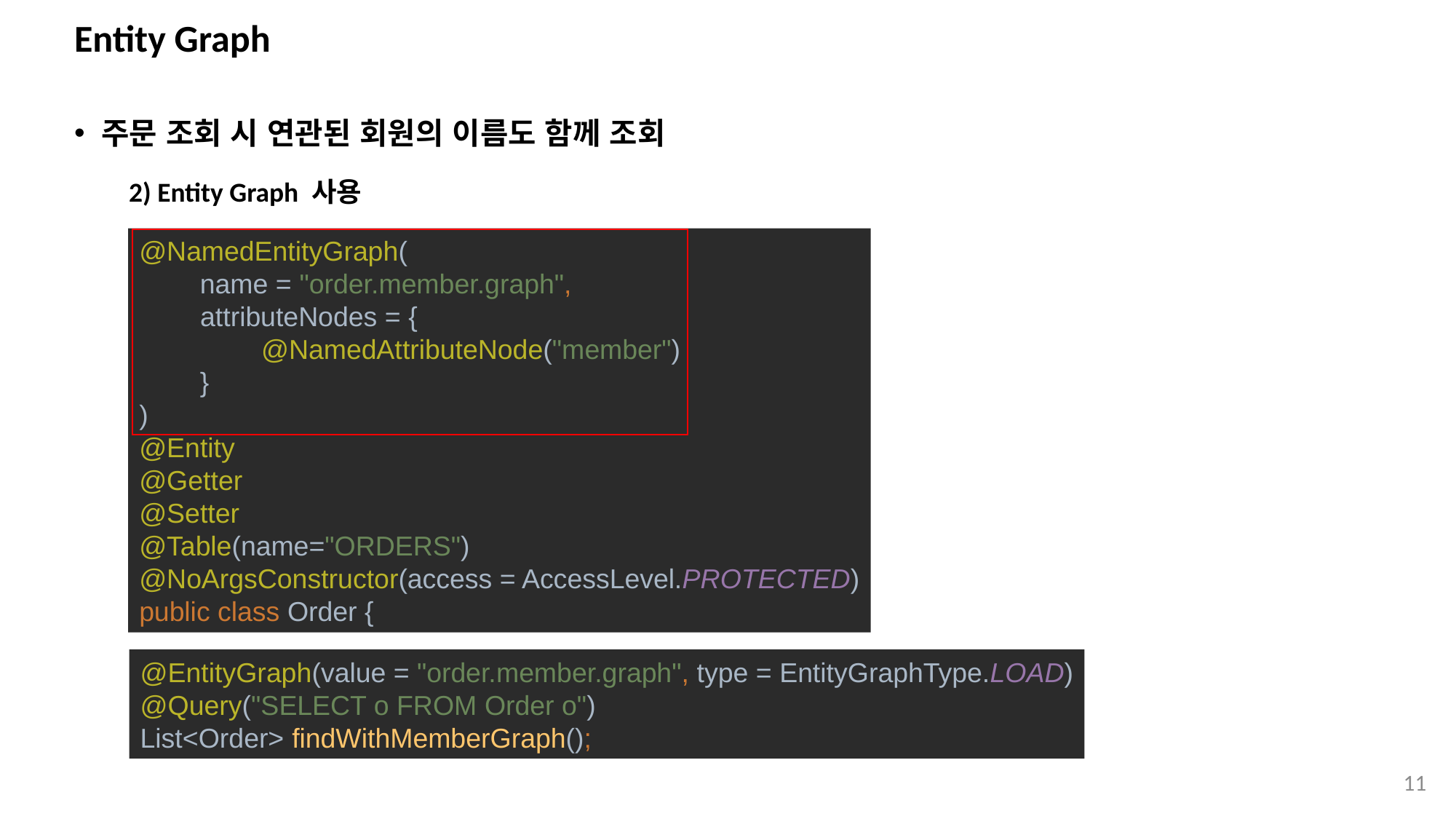

# Entity Graph
주문 조회 시 연관된 회원의 이름도 함께 조회
2) Entity Graph 사용

@NamedEntityGraph(
        name = "order.member.graph",
        attributeNodes = {
                @NamedAttributeNode("member")
        }
)
@Entity
@Getter
@Setter
@Table(name="ORDERS")
@NoArgsConstructor(access = AccessLevel.PROTECTED)
public class Order {

@EntityGraph(value = "order.member.graph", type = EntityGraphType.LOAD)
@Query("SELECT o FROM Order o")
List<Order> findWithMemberGraph();
11